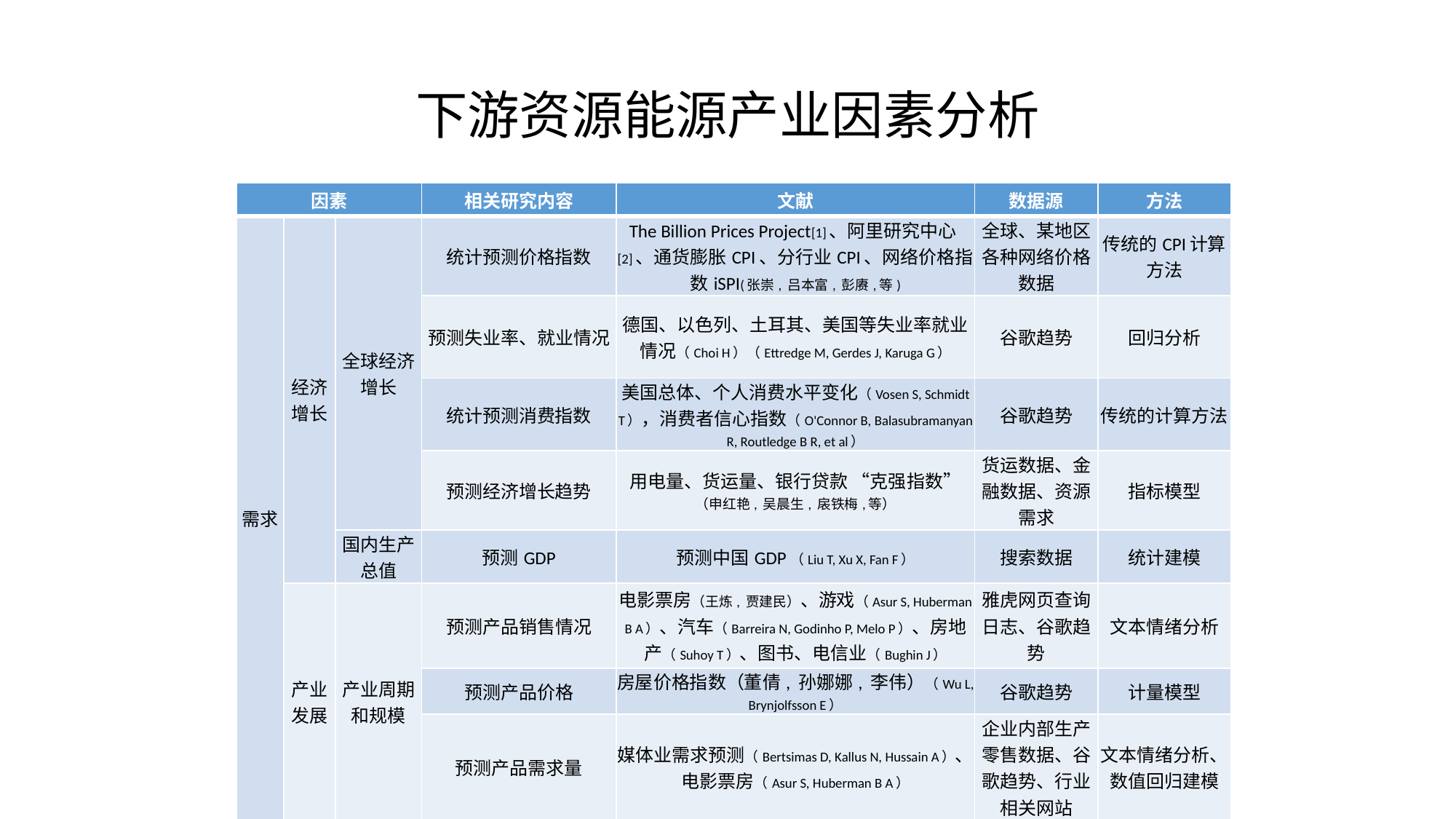

# 下游资源能源产业因素分析

| 因素 |  |  | 相关研究内容 | 文献 | 数据源 | 方法 |
| --- | --- | --- | --- | --- | --- | --- |
| 需求 | 经济增长 | 全球经济增长 | 统计预测价格指数 | The Billion Prices Project[1]、阿里研究中心[2]、通货膨胀CPI、分行业CPI、网络价格指数iSPI(张崇, 吕本富, 彭赓,等) | 全球、某地区各种网络价格数据 | 传统的CPI计算方法 |
|  |  |  | 预测失业率、就业情况 | 德国、以色列、土耳其、美国等失业率就业情况（Choi H）（Ettredge M, Gerdes J, Karuga G） | 谷歌趋势 | 回归分析 |
|  |  |  | 统计预测消费指数 | 美国总体、个人消费水平变化（Vosen S, Schmidt T），消费者信心指数（O'Connor B, Balasubramanyan R, Routledge B R, et al） | 谷歌趋势 | 传统的计算方法 |
|  |  |  | 预测经济增长趋势 | 用电量、货运量、银行贷款 “克强指数”（申红艳, 吴晨生, 扆铁梅,等） | 货运数据、金融数据、资源需求 | 指标模型 |
|  |  | 国内生产总值 | 预测GDP | 预测中国GDP（Liu T, Xu X, Fan F） | 搜索数据 | 统计建模 |
|  | 产业发展 | 产业周期和规模 | 预测产品销售情况 | 电影票房（王炼, 贾建民）、游戏（Asur S, Huberman B A）、汽车（Barreira N, Godinho P, Melo P）、房地产（Suhoy T）、图书、电信业（Bughin J） | 雅虎网页查询日志、谷歌趋势 | 文本情绪分析 |
|  |  |  | 预测产品价格 | 房屋价格指数（董倩, 孙娜娜, 李伟）（Wu L, Brynjolfsson E） | 谷歌趋势 | 计量模型 |
|  |  |  | 预测产品需求量 | 媒体业需求预测（Bertsimas D, Kallus N, Hussain A）、电影票房（Asur S, Huberman B A） | 企业内部生产零售数据、谷歌趋势、行业相关网站 | 文本情绪分析、数值回归建模 |